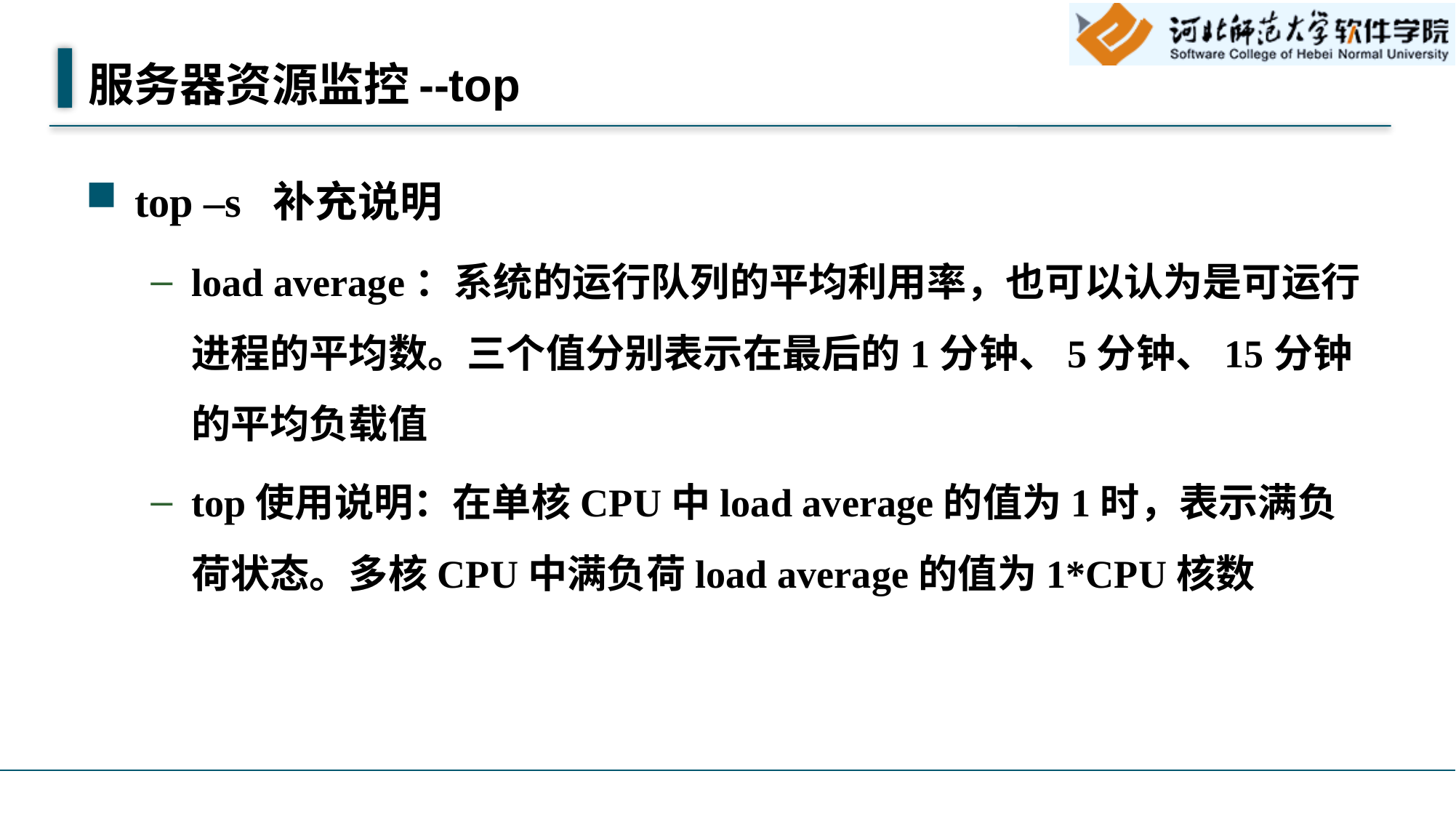

# 服务器资源监控--top
top –s  补充说明
load average：系统的运行队列的平均利用率，也可以认为是可运行进程的平均数。三个值分别表示在最后的1分钟、5分钟、15分钟的平均负载值
top使用说明：在单核CPU中load average的值为1时，表示满负荷状态。多核CPU中满负荷load average的值为1*CPU核数